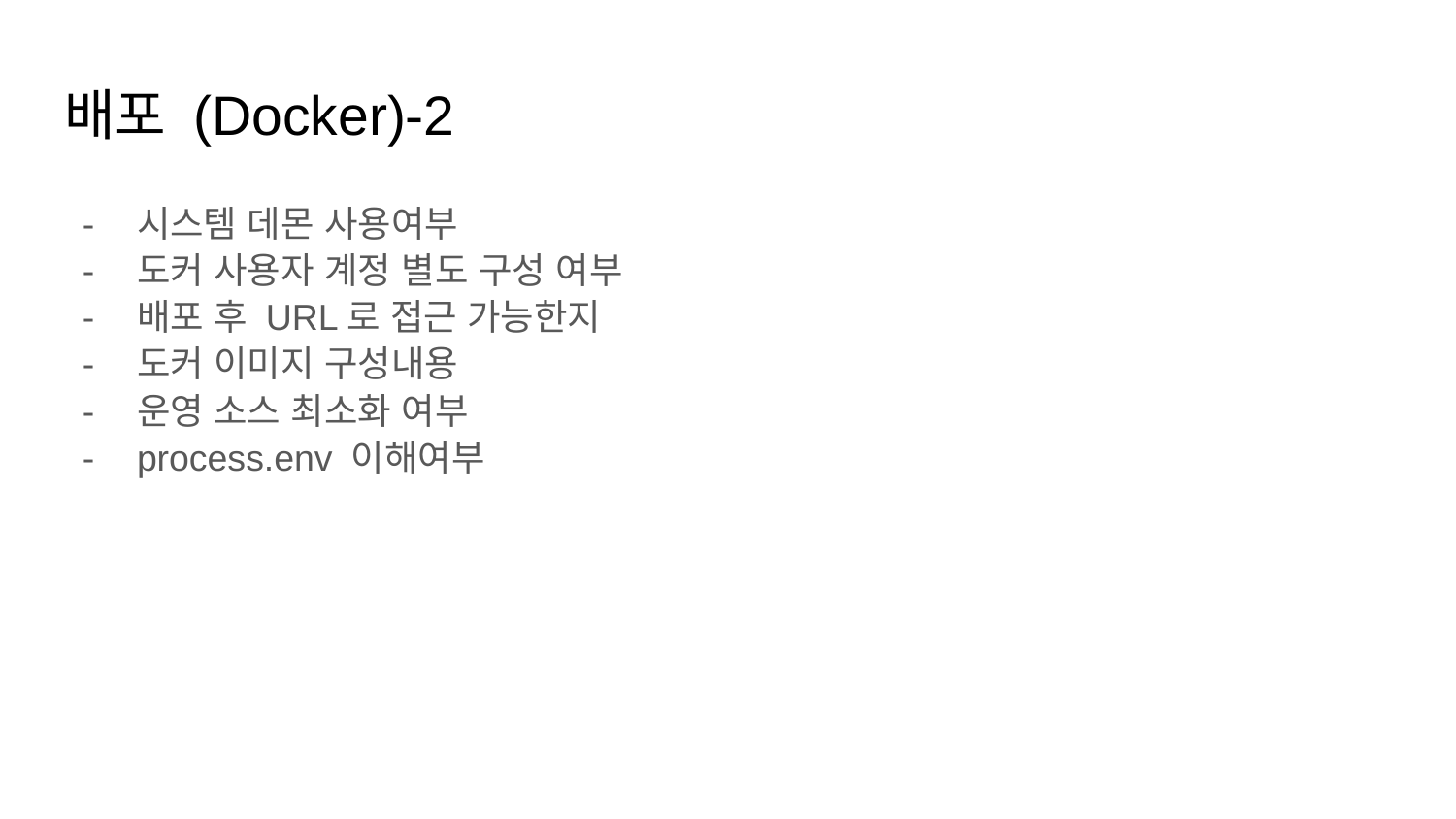

# 배포 (Docker)-2
시스템 데몬 사용여부
도커 사용자 계정 별도 구성 여부
배포 후 URL로 접근 가능한지
도커 이미지 구성내용
운영 소스 최소화 여부
process.env 이해여부